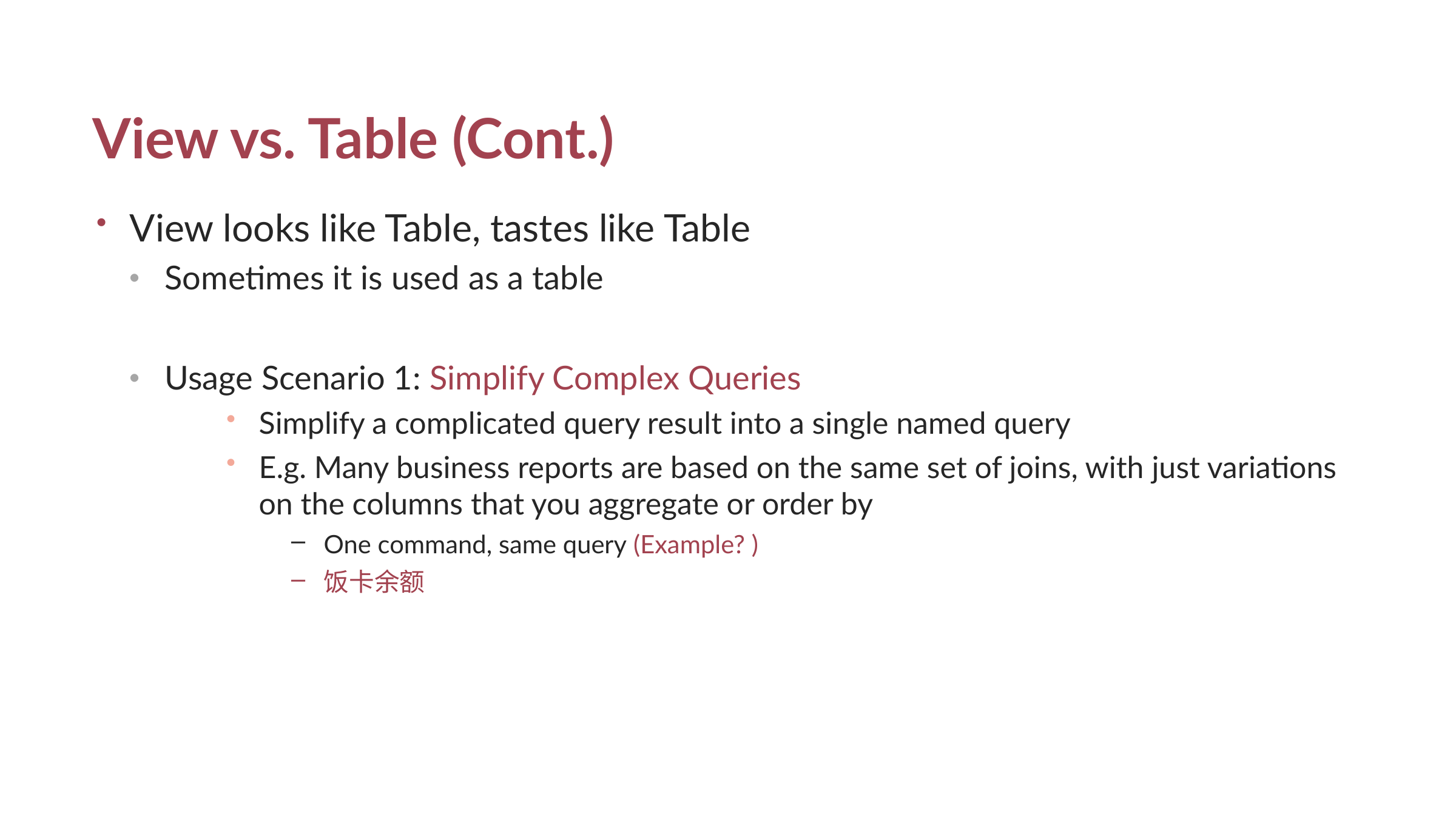

# View vs. Table (Cont.)
View looks like Table, tastes like Table
Sometimes it is used as a table

Usage Scenario 1: Simplify Complex Queries
Simplify a complicated query result into a single named query
E.g. Many business reports are based on the same set of joins, with just variations on the columns that you aggregate or order by
One command, same query (Example? )
饭卡余额